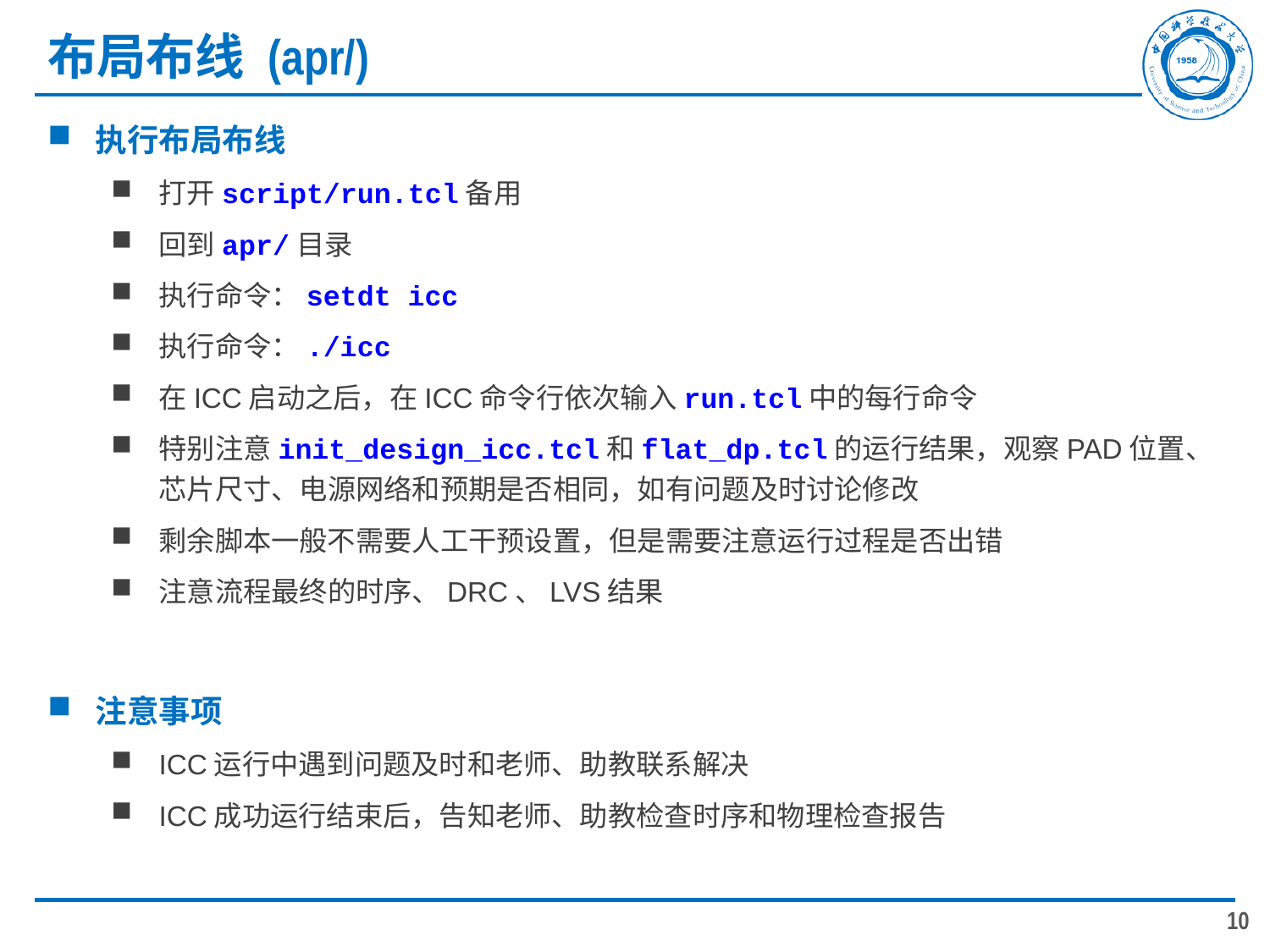

# 布局布线 (apr/)
执行布局布线
打开script/run.tcl备用
回到apr/目录
执行命令：setdt icc
执行命令：./icc
在ICC启动之后，在ICC命令行依次输入run.tcl中的每行命令
特别注意init_design_icc.tcl和flat_dp.tcl的运行结果，观察PAD位置、芯片尺寸、电源网络和预期是否相同，如有问题及时讨论修改
剩余脚本一般不需要人工干预设置，但是需要注意运行过程是否出错
注意流程最终的时序、DRC、LVS结果

注意事项
ICC运行中遇到问题及时和老师、助教联系解决
ICC成功运行结束后，告知老师、助教检查时序和物理检查报告
10